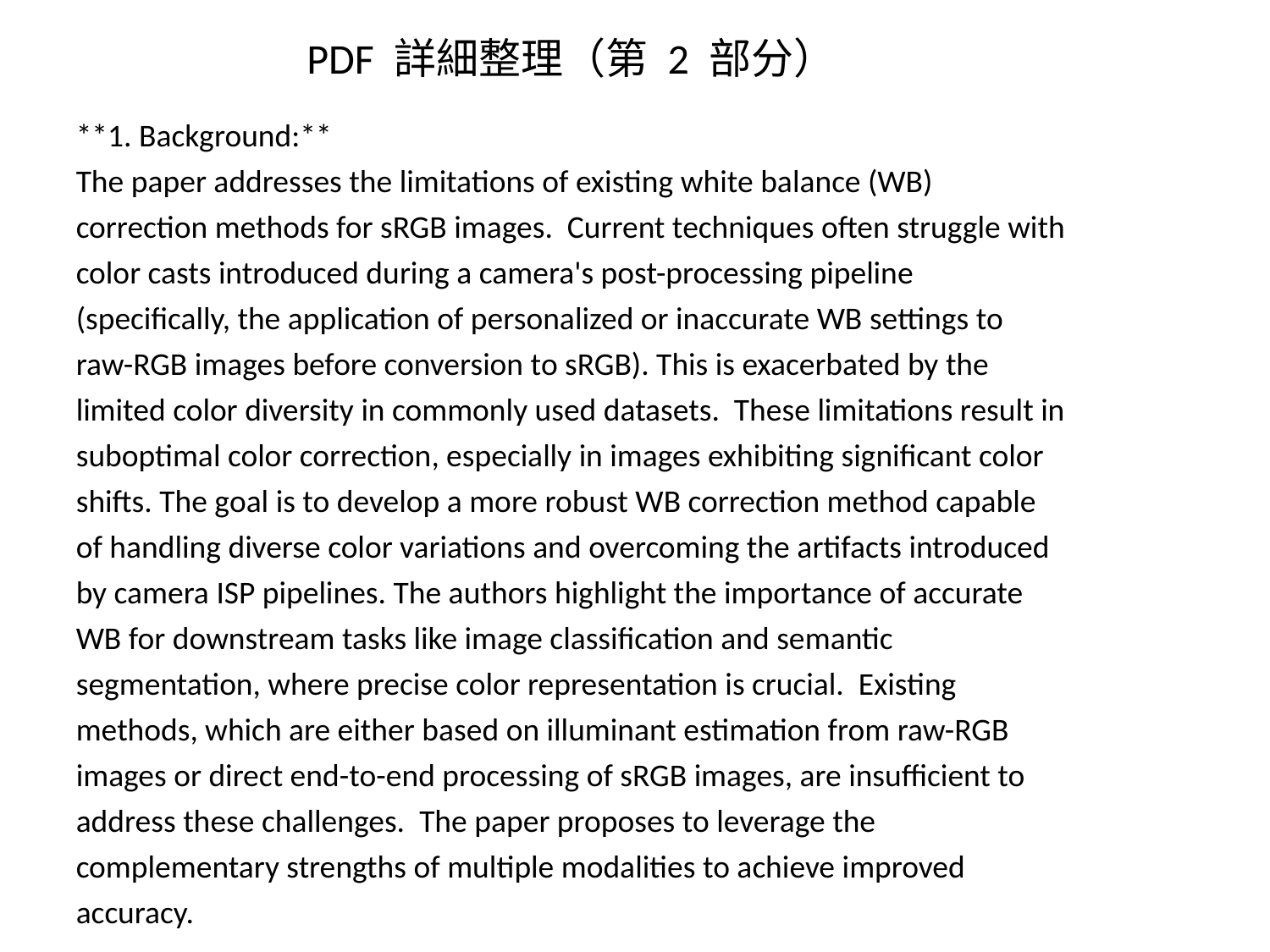

PDF 詳細整理（第 2 部分）

**1. Background:**
The paper addresses the limitations of existing white balance (WB) correction methods for sRGB images.  Current techniques often struggle with color casts introduced during a camera's post-processing pipeline (specifically, the application of personalized or inaccurate WB settings to raw-RGB images before conversion to sRGB). This is exacerbated by the limited color diversity in commonly used datasets.  These limitations result in suboptimal color correction, especially in images exhibiting significant color shifts. The goal is to develop a more robust WB correction method capable of handling diverse color variations and overcoming the artifacts introduced by camera ISP pipelines. The authors highlight the importance of accurate WB for downstream tasks like image classification and semantic segmentation, where precise color representation is crucial.  Existing methods, which are either based on illuminant estimation from raw-RGB images or direct end-to-end processing of sRGB images, are insufficient to address these challenges.  The paper proposes to leverage the complementary strengths of multiple modalities to achieve improved accuracy.